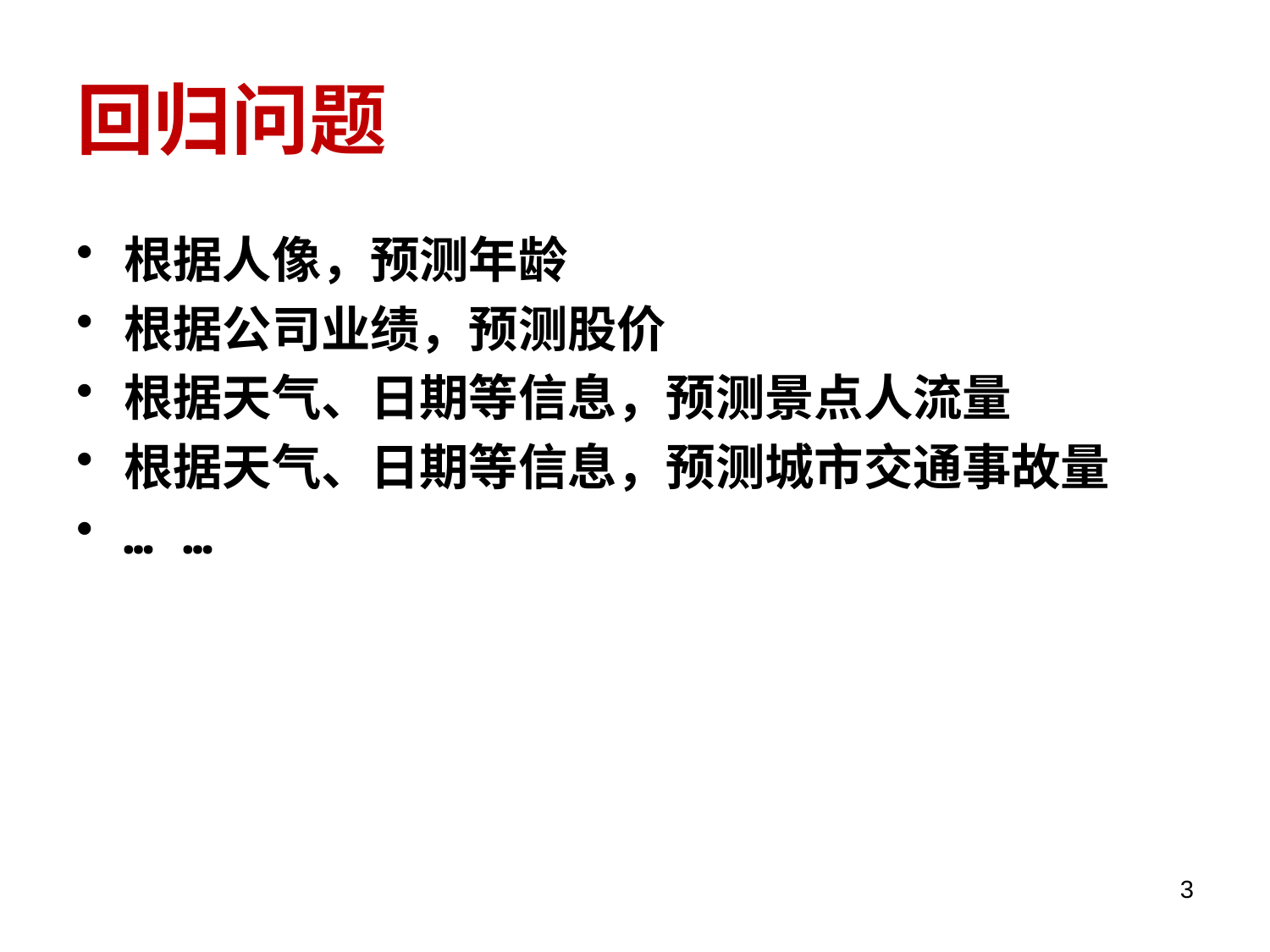

# 回归问题

根据人像，预测年龄
根据公司业绩，预测股价
根据天气、日期等信息，预测景点人流量
根据天气、日期等信息，预测城市交通事故量
… …
3